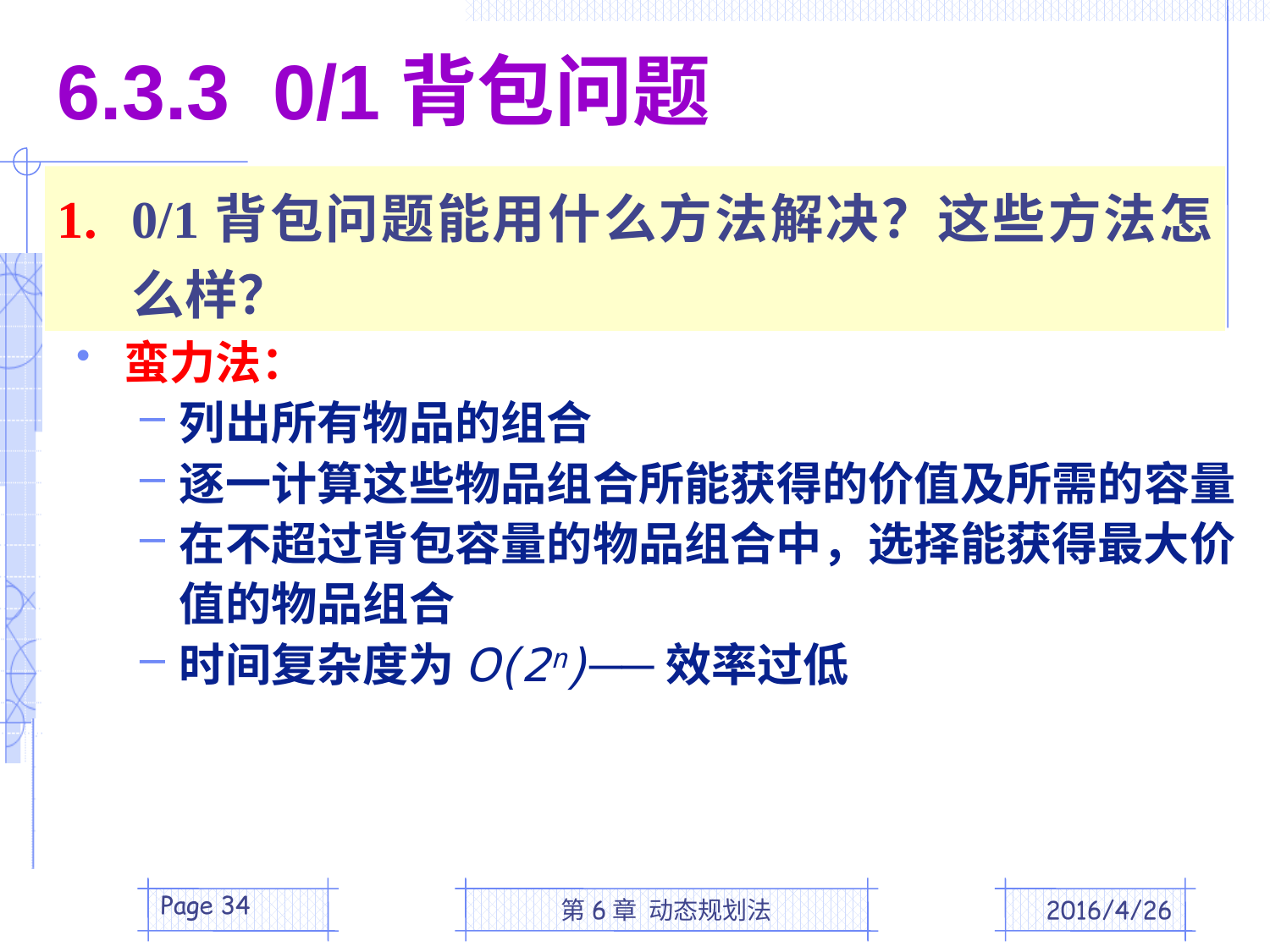

6.3.3  0/1背包问题
0/1背包问题能用什么方法解决？这些方法怎么样？
蛮力法：
列出所有物品的组合
逐一计算这些物品组合所能获得的价值及所需的容量
在不超过背包容量的物品组合中，选择能获得最大价值的物品组合
时间复杂度为O(2n)──效率过低
Page 34
第6章  动态规划法
2016/4/26